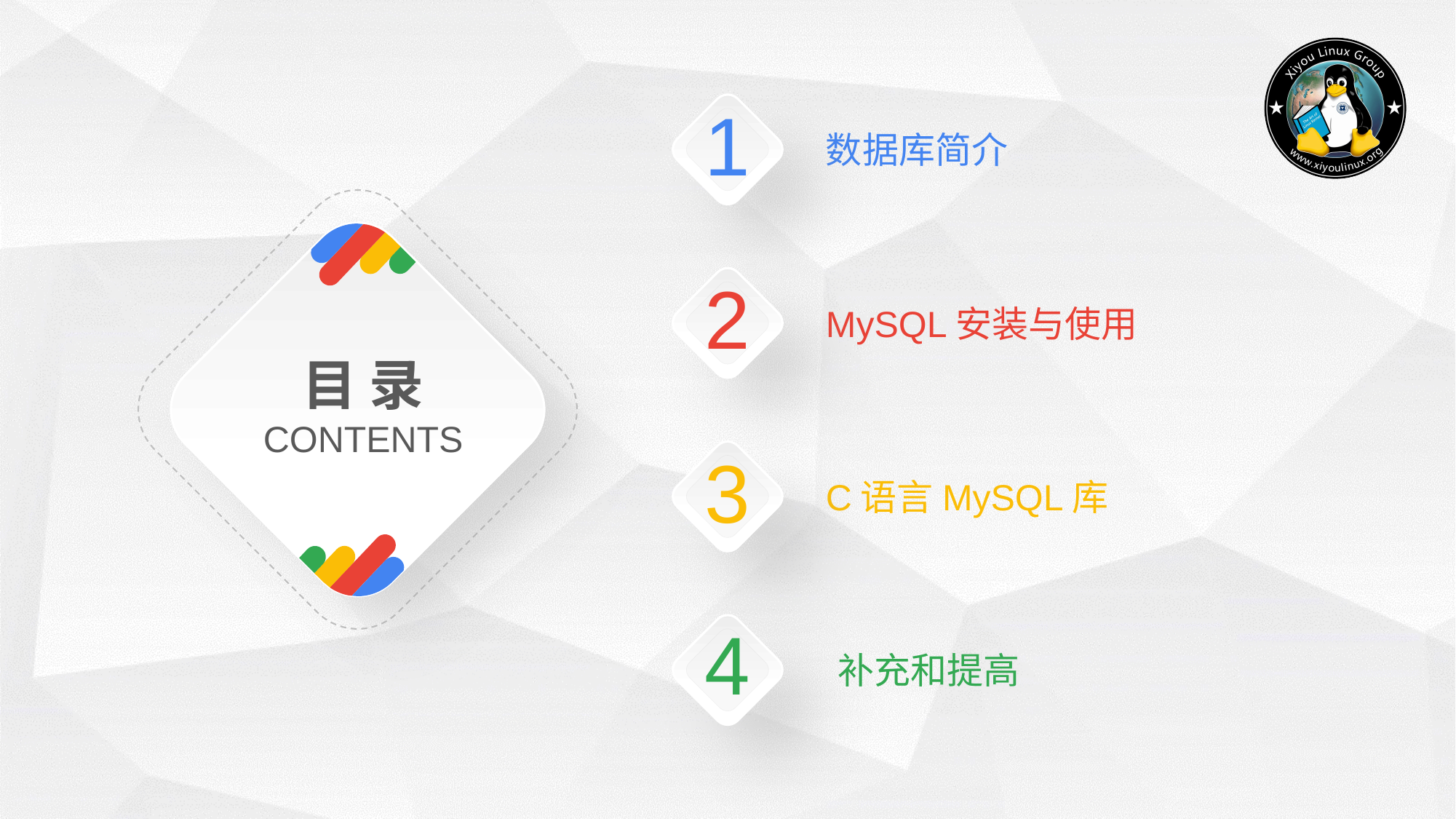

1

数据库简介

2

MySQL安装与使用
目 录
CONTENTS
3

C语言MySQL库
4

补充和提高